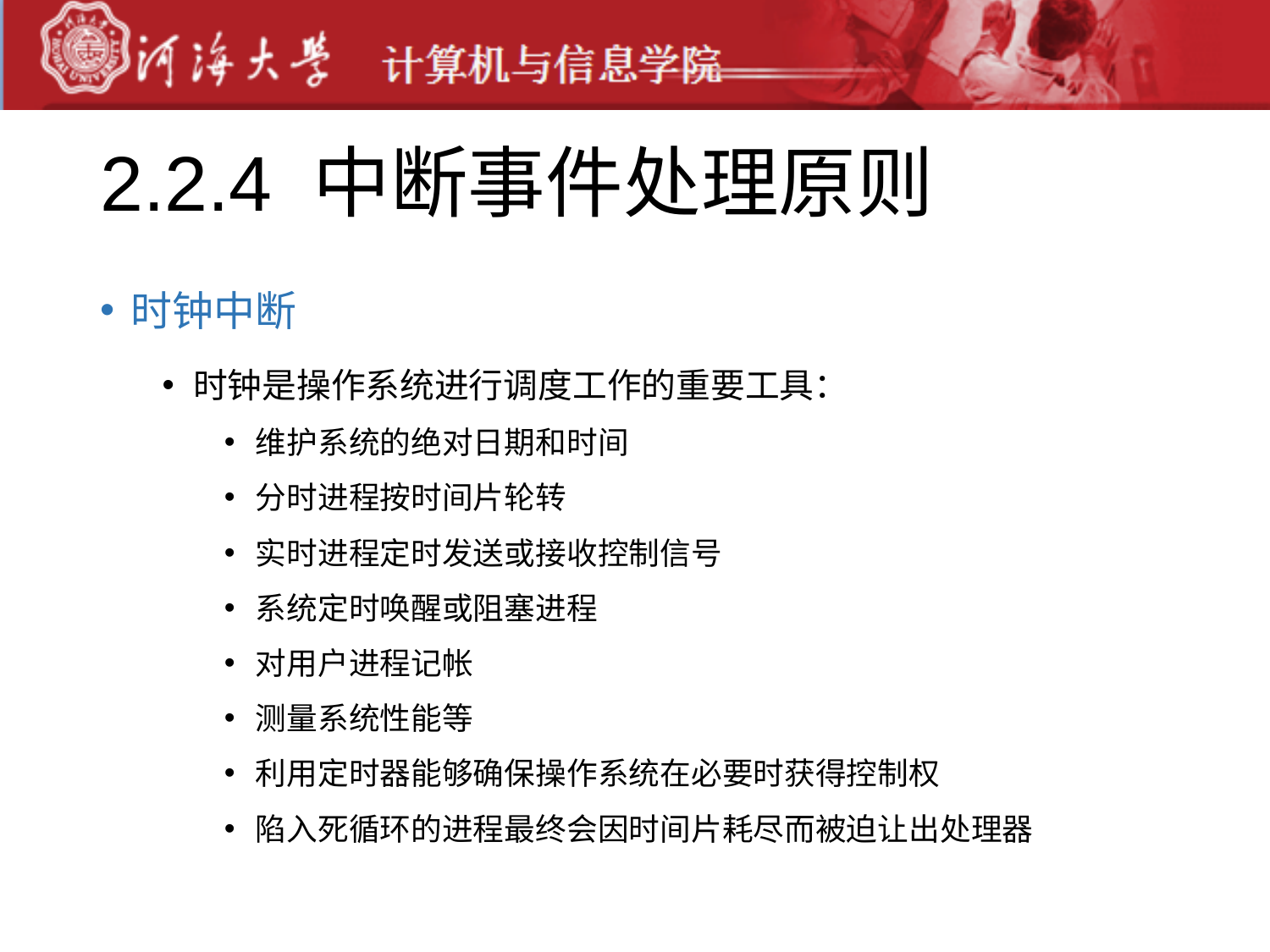

# 2.2.4 中断事件处理原则
时钟中断
时钟是操作系统进行调度工作的重要工具：
维护系统的绝对日期和时间
分时进程按时间片轮转
实时进程定时发送或接收控制信号
系统定时唤醒或阻塞进程
对用户进程记帐
测量系统性能等
利用定时器能够确保操作系统在必要时获得控制权
陷入死循环的进程最终会因时间片耗尽而被迫让出处理器